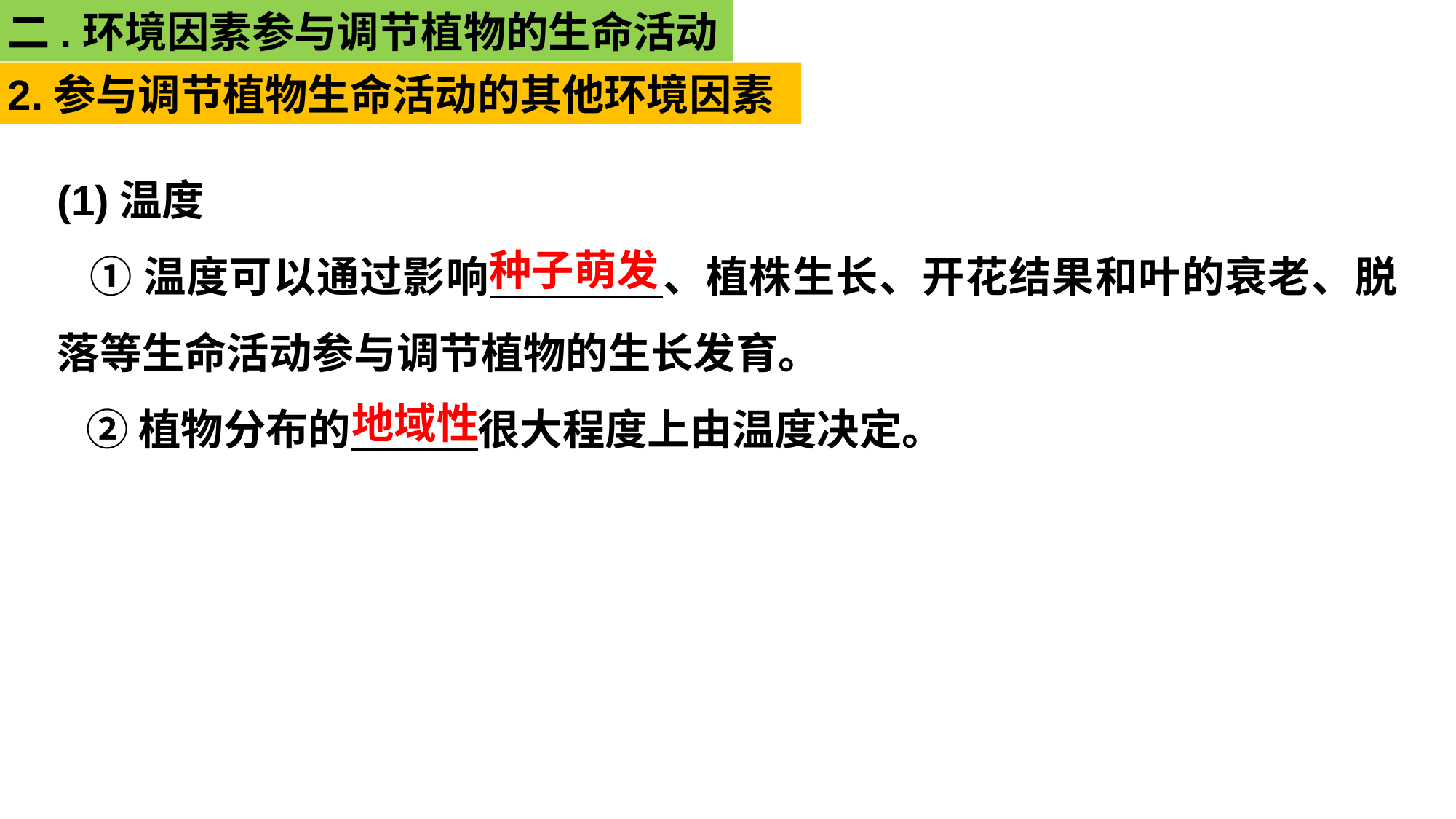

二.环境因素参与调节植物的生命活动
2.参与调节植物生命活动的其他环境因素
(1)温度
   ①温度可以通过影响　　　　、植株生长、开花结果和叶的衰老、脱落等生命活动参与调节植物的生长发育。
   ②植物分布的　　　很大程度上由温度决定。
种子萌发
地域性